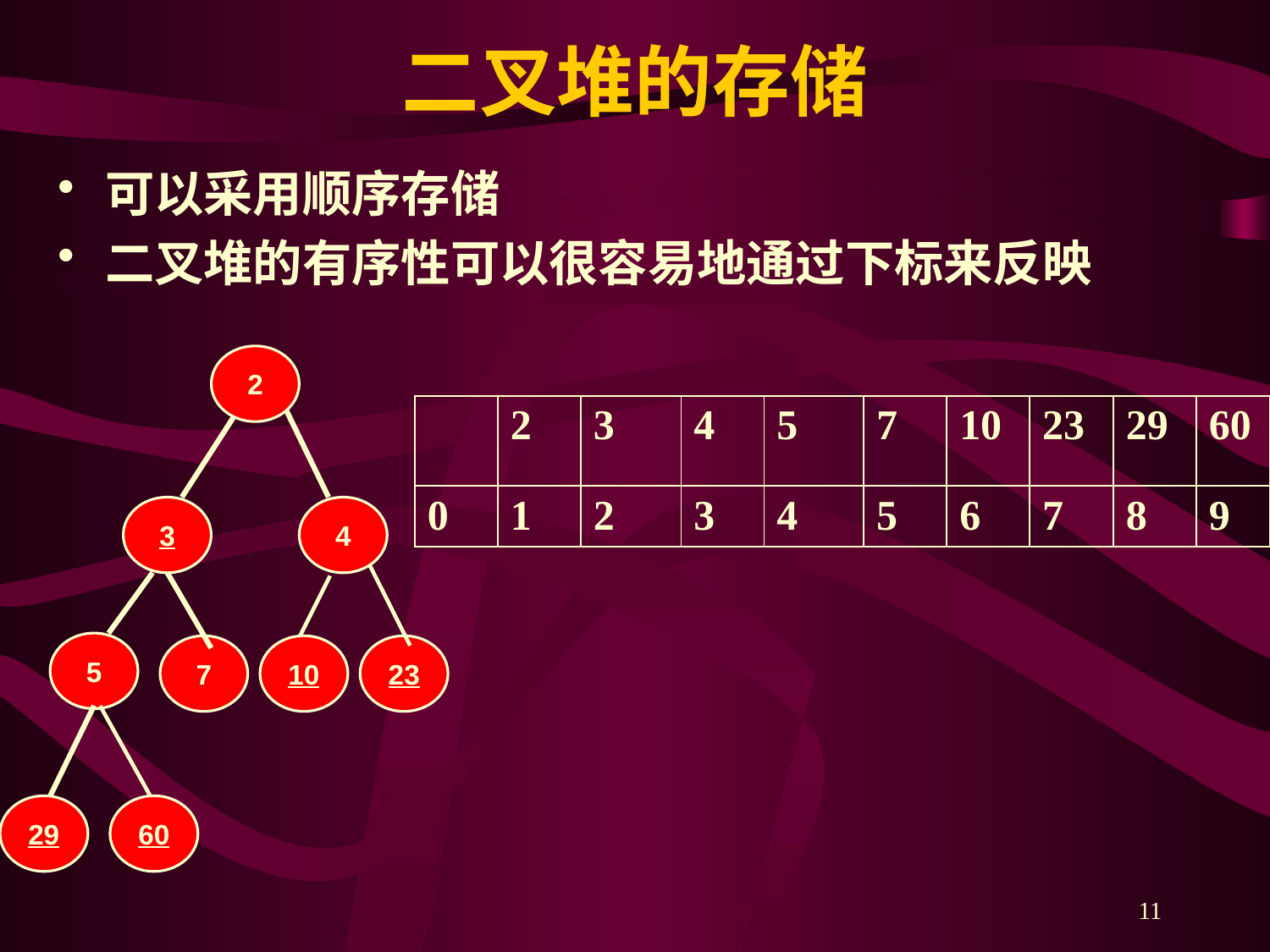

# 二叉堆的存储
可以采用顺序存储
二叉堆的有序性可以很容易地通过下标来反映
2

3
4

5
7
10
23

29
60
|  | 2 | 3 | 4 | 5 | 7 | 10 | 23 | 29 | 60 |
| --- | --- | --- | --- | --- | --- | --- | --- | --- | --- |
| 0 | 1 | 2 | 3 | 4 | 5 | 6 | 7 | 8 | 9 |
11